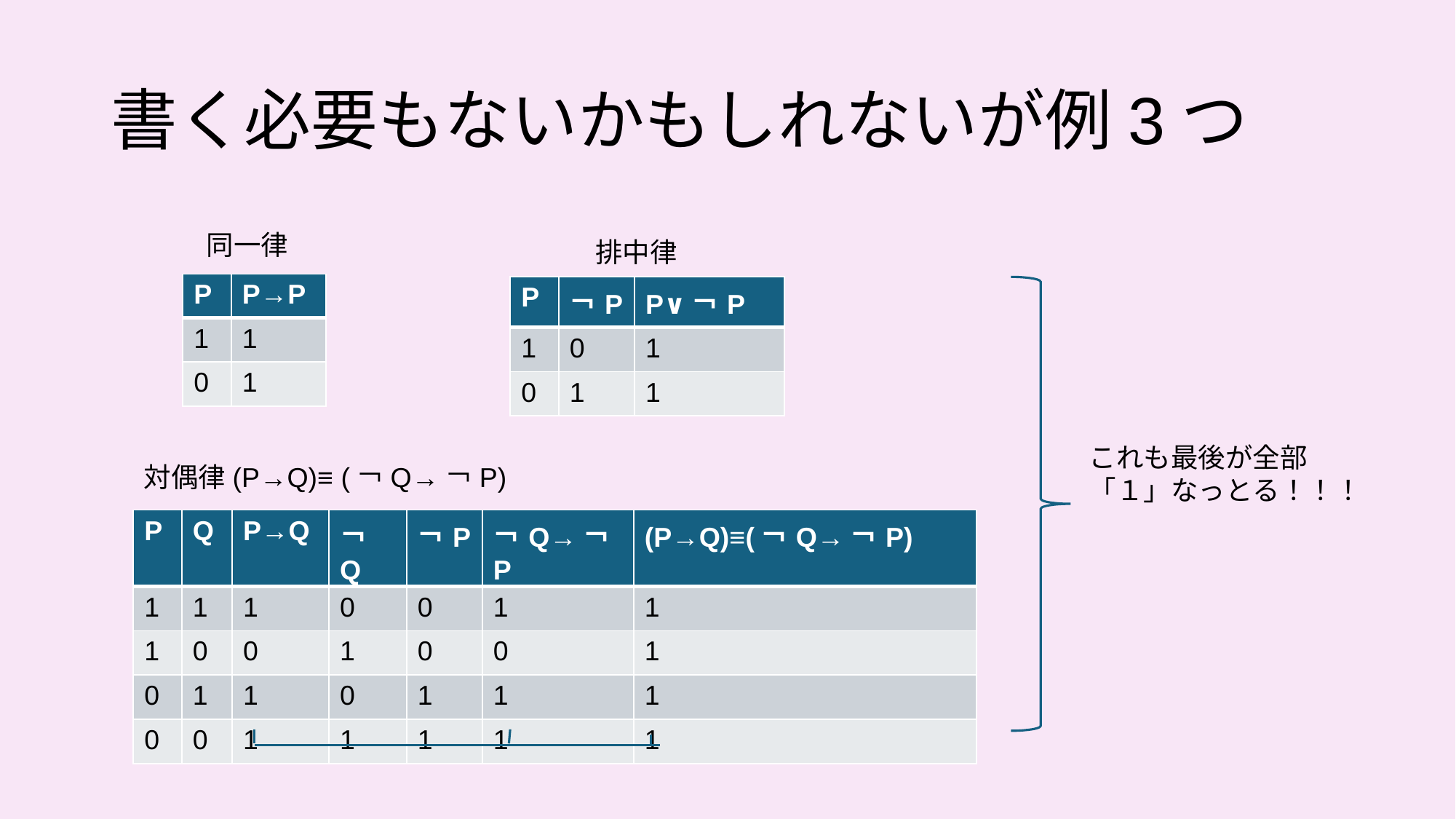

# 書く必要もないかもしれないが例3つ
同一律
排中律
| P | P→P |
| --- | --- |
| 1 | 1 |
| 0 | 1 |
| P | ￢P | P∨￢P |
| --- | --- | --- |
| 1 | 0 | 1 |
| 0 | 1 | 1 |

これも最後が全部「１」なっとる！！！
対偶律(P→Q)≡ (￢Q→￢P)
| P | Q | P→Q | ￢Q | ￢P | ￢Q→￢P | (P→Q)≡(￢Q→￢P) |
| --- | --- | --- | --- | --- | --- | --- |
| 1 | 1 | 1 | 0 | 0 | 1 | 1 |
| 1 | 0 | 0 | 1 | 0 | 0 | 1 |
| 0 | 1 | 1 | 0 | 1 | 1 | 1 |
| 0 | 0 | 1 | 1 | 1 | 1 | 1 |